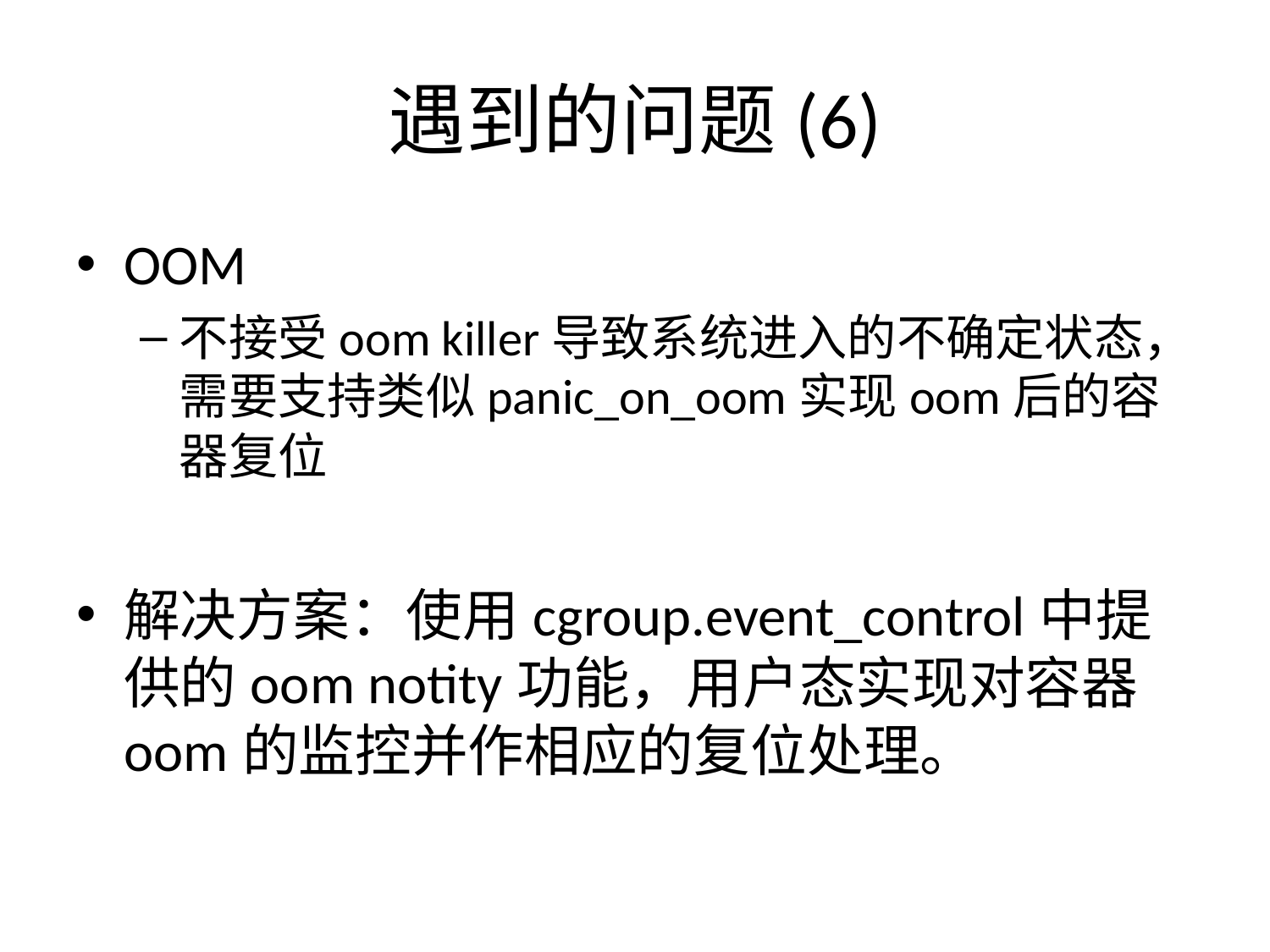

# 遇到的问题(6)
OOM
不接受oom killer导致系统进入的不确定状态，需要支持类似panic_on_oom实现oom后的容器复位

解决方案：使用cgroup.event_control中提供的oom notity功能，用户态实现对容器oom的监控并作相应的复位处理。